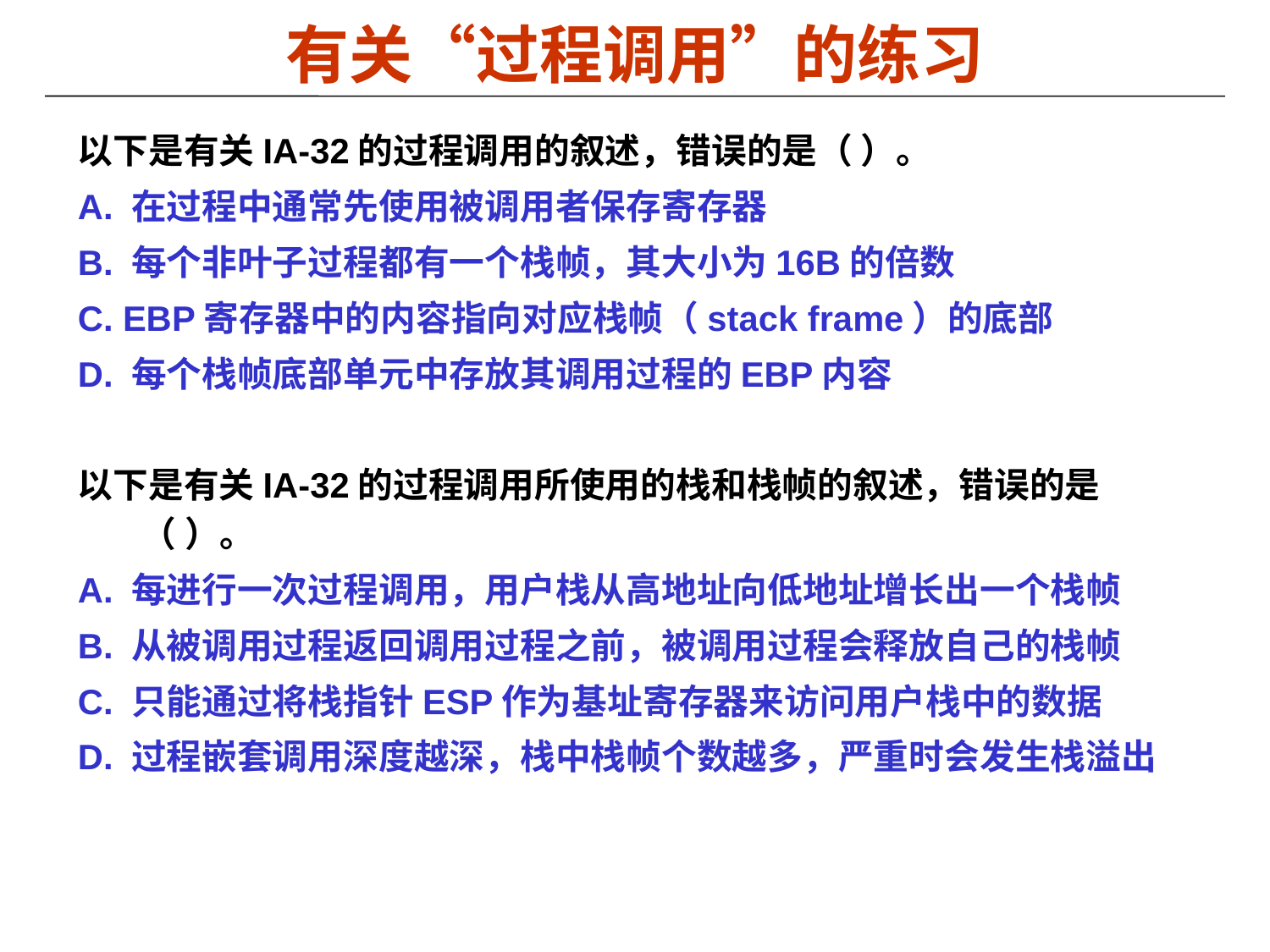

有关“过程调用”的练习
#
以下是有关IA-32的过程调用的叙述，错误的是（ ）。
A. 在过程中通常先使用被调用者保存寄存器
B. 每个非叶子过程都有一个栈帧，其大小为16B的倍数
C. EBP寄存器中的内容指向对应栈帧（stack frame）的底部
D. 每个栈帧底部单元中存放其调用过程的EBP内容

以下是有关IA-32的过程调用所使用的栈和栈帧的叙述，错误的是（ ）。
A. 每进行一次过程调用，用户栈从高地址向低地址增长出一个栈帧
B. 从被调用过程返回调用过程之前，被调用过程会释放自己的栈帧
C. 只能通过将栈指针ESP作为基址寄存器来访问用户栈中的数据
D. 过程嵌套调用深度越深，栈中栈帧个数越多，严重时会发生栈溢出